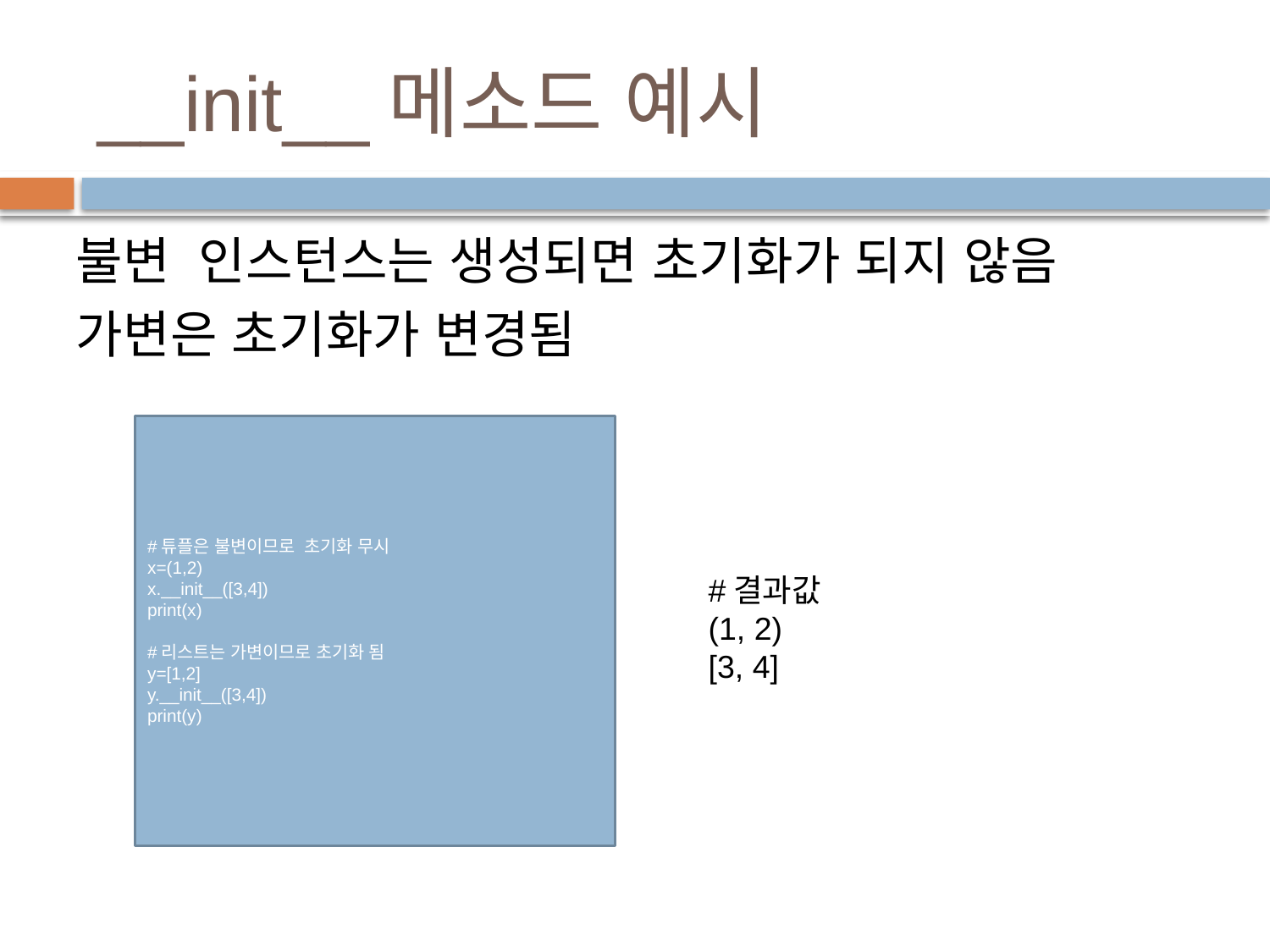

# __init__메소드 예시
불변  인스턴스는 생성되면 초기화가 되지 않음
가변은 초기화가 변경됨

#튜플은 불변이므로  초기화 무시
x=(1,2)
x.__init__([3,4])
print(x)

#리스트는 가변이므로 초기화 됨
y=[1,2]
y.__init__([3,4])
print(y)

#결과값
(1, 2)
[3, 4]